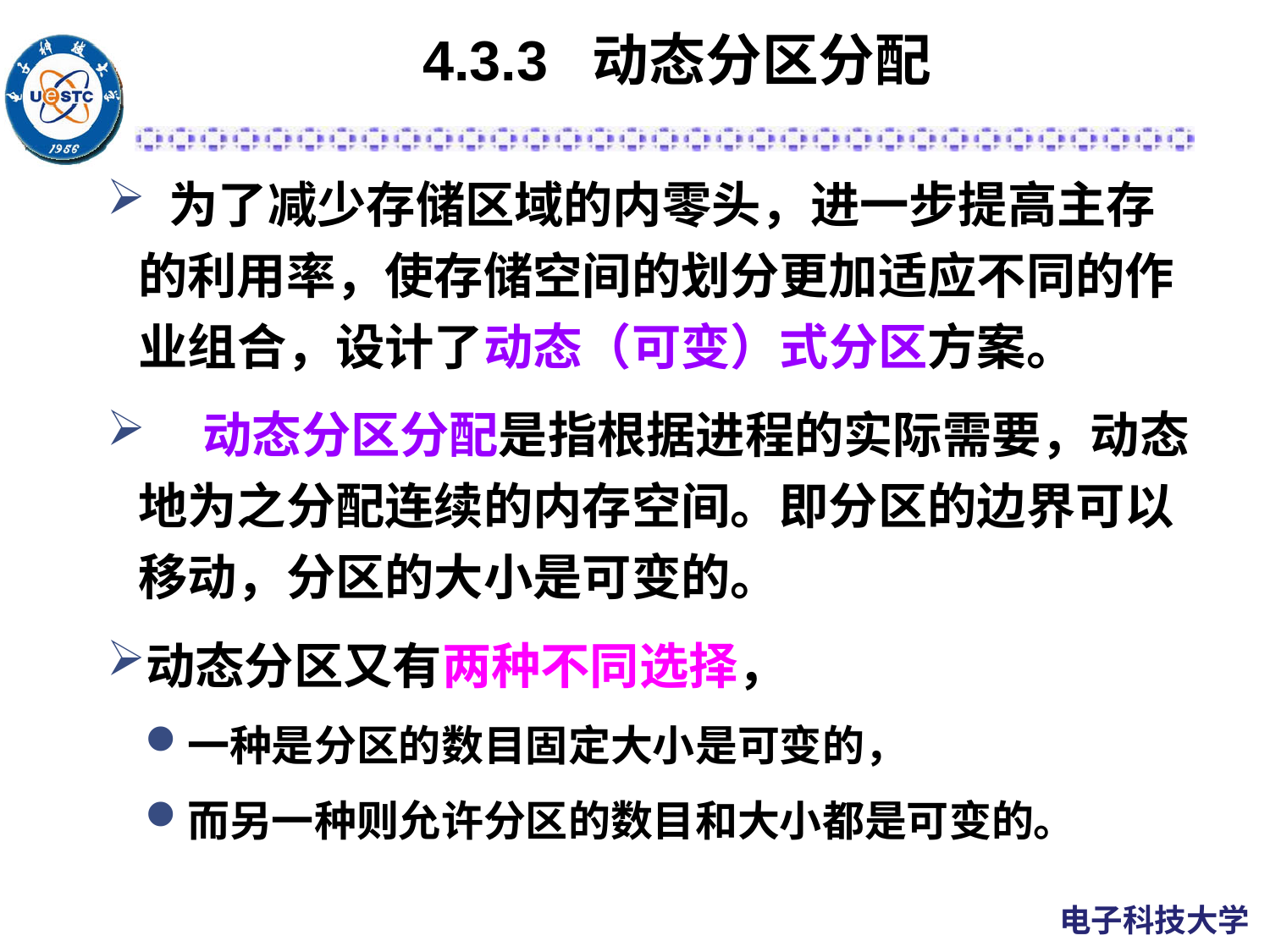

# 4.3.3  动态分区分配
 为了减少存储区域的内零头，进一步提高主存的利用率，使存储空间的划分更加适应不同的作业组合，设计了动态（可变）式分区方案。
    动态分区分配是指根据进程的实际需要，动态地为之分配连续的内存空间。即分区的边界可以移动，分区的大小是可变的。
动态分区又有两种不同选择，
一种是分区的数目固定大小是可变的，
而另一种则允许分区的数目和大小都是可变的。